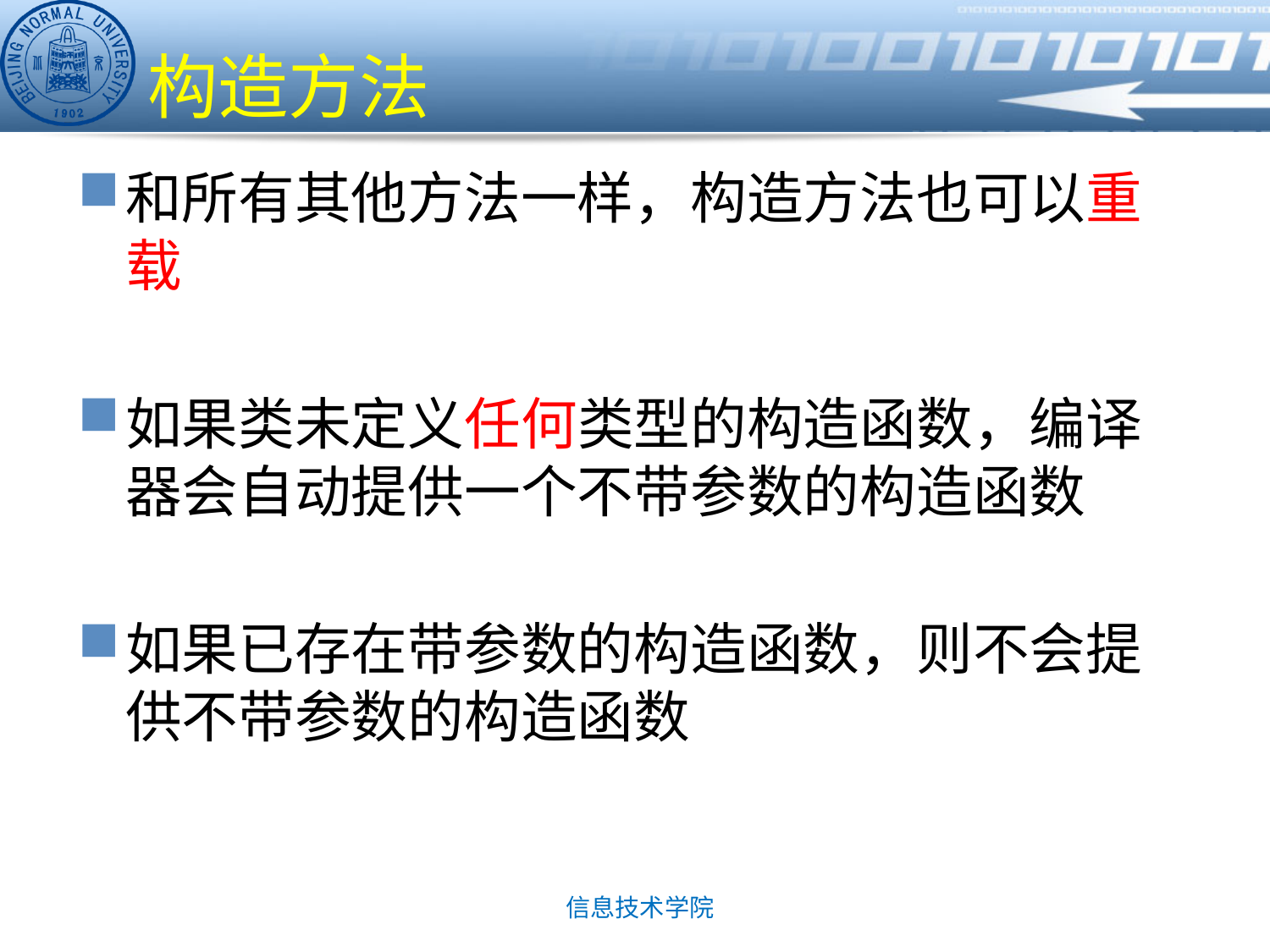

# 构造方法
和所有其他方法一样，构造方法也可以重载

如果类未定义任何类型的构造函数，编译器会自动提供一个不带参数的构造函数

如果已存在带参数的构造函数，则不会提供不带参数的构造函数

9